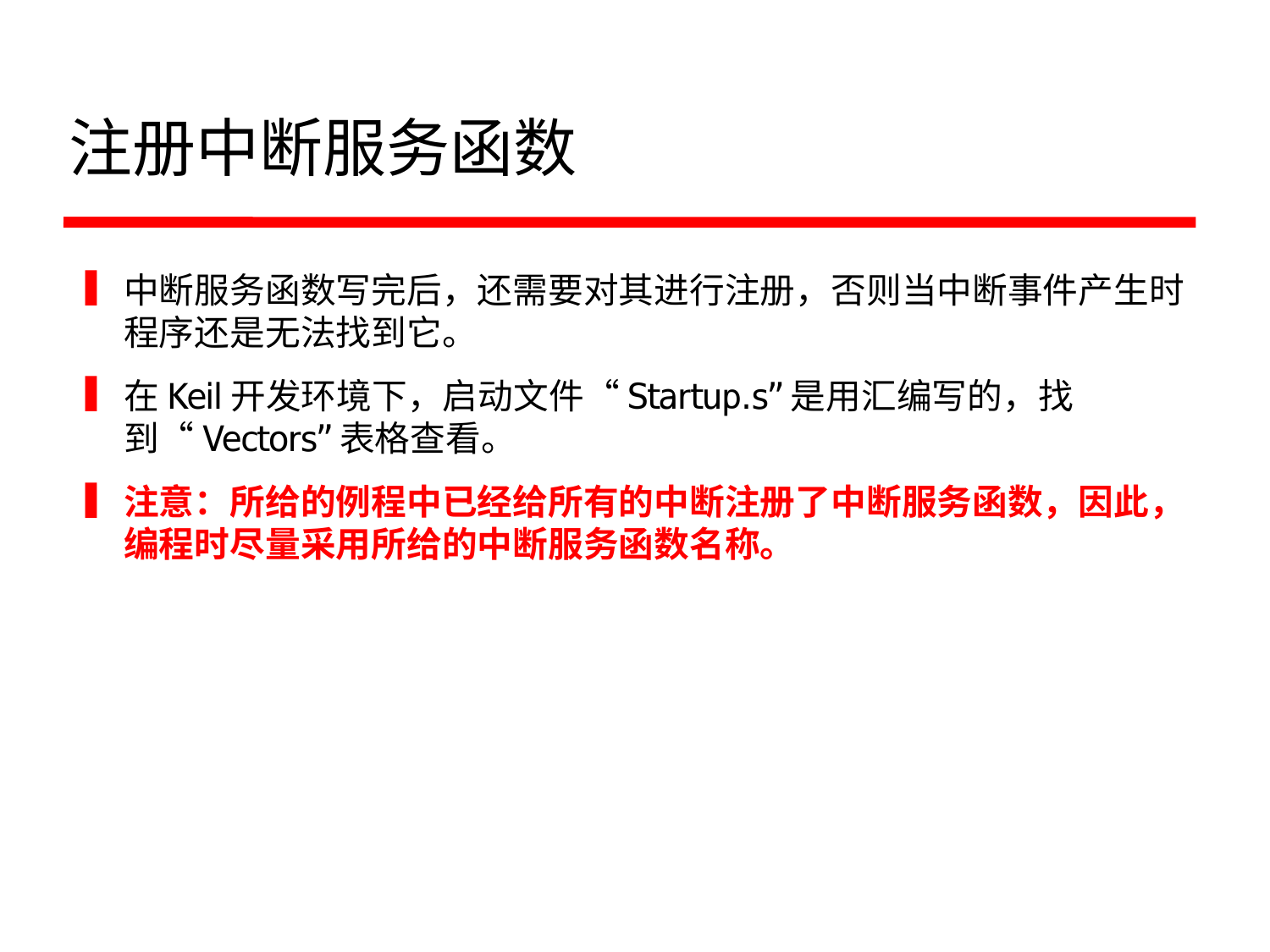

# 注册中断服务函数
中断服务函数写完后，还需要对其进行注册，否则当中断事件产生时程序还是无法找到它。
在Keil开发环境下，启动文件“Startup.s”是用汇编写的，找到“Vectors”表格查看。
注意：所给的例程中已经给所有的中断注册了中断服务函数，因此，编程时尽量采用所给的中断服务函数名称。